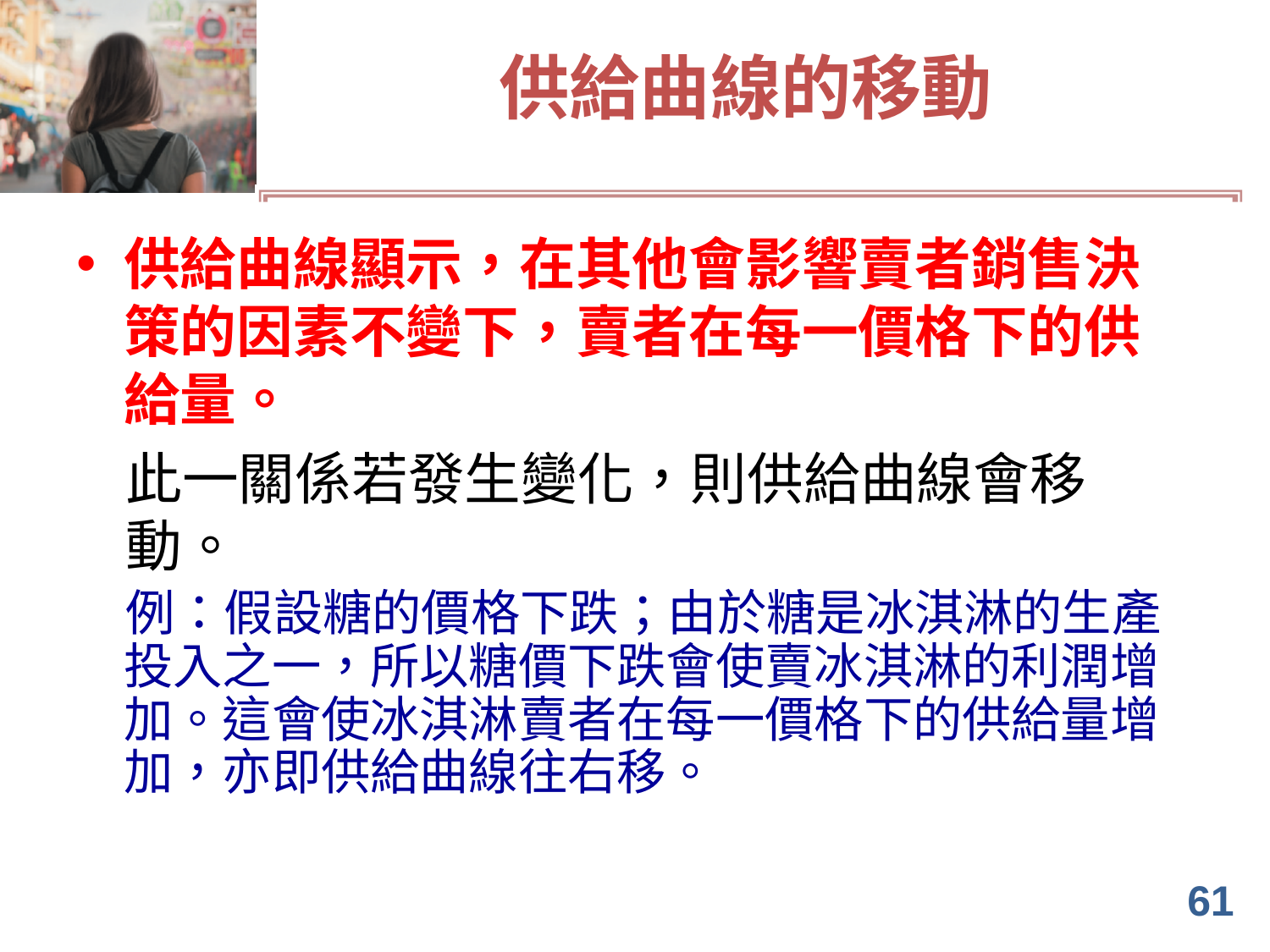

# 供給曲線的移動
供給曲線顯示，在其他會影響賣者銷售決策的因素不變下，賣者在每一價格下的供給量。
此一關係若發生變化，則供給曲線會移動。
例：假設糖的價格下跌；由於糖是冰淇淋的生產投入之一，所以糖價下跌會使賣冰淇淋的利潤增加。這會使冰淇淋賣者在每一價格下的供給量增加，亦即供給曲線往右移。

61